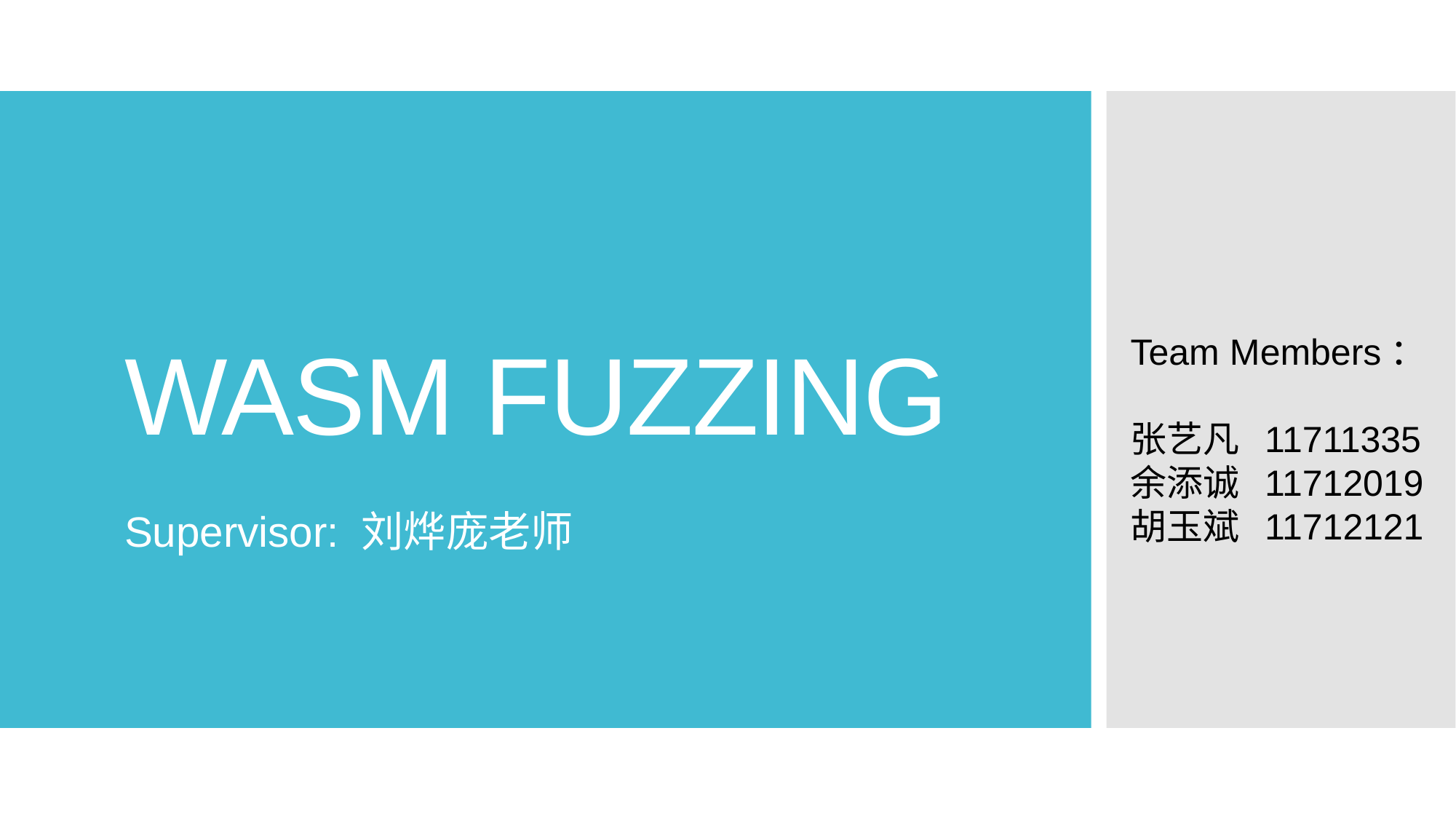

Team Members：

张艺凡  11711335
余添诚  11712019
胡玉斌  11712121
# WASM FUZZING
Supervisor: 刘烨庞老师